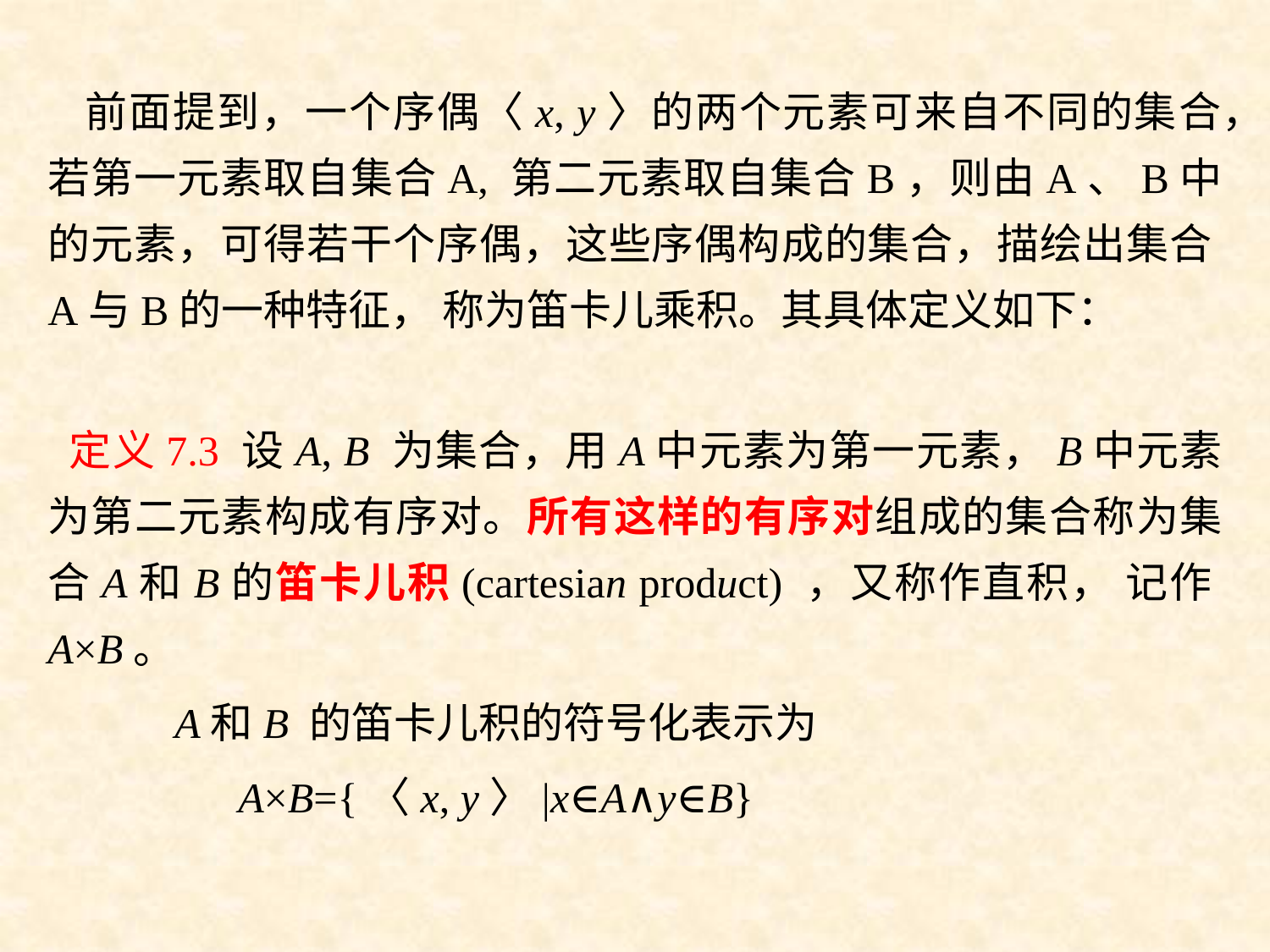

前面提到，一个序偶〈x, y〉的两个元素可来自不同的集合，若第一元素取自集合A, 第二元素取自集合B，则由A、B中的元素，可得若干个序偶，这些序偶构成的集合，描绘出集合A与B的一种特征， 称为笛卡儿乘积。其具体定义如下：

 定义7.3 设Α, Β 为集合，用Α中元素为第一元素，Β中元素为第二元素构成有序对。所有这样的有序对组成的集合称为集合Α和Β的笛卡儿积(cartesian product) ，又称作直积， 记作Α×Β。
            Α和Β 的笛卡儿积的符号化表示为
                  A×B={〈x, y〉|x∈A∧y∈B}